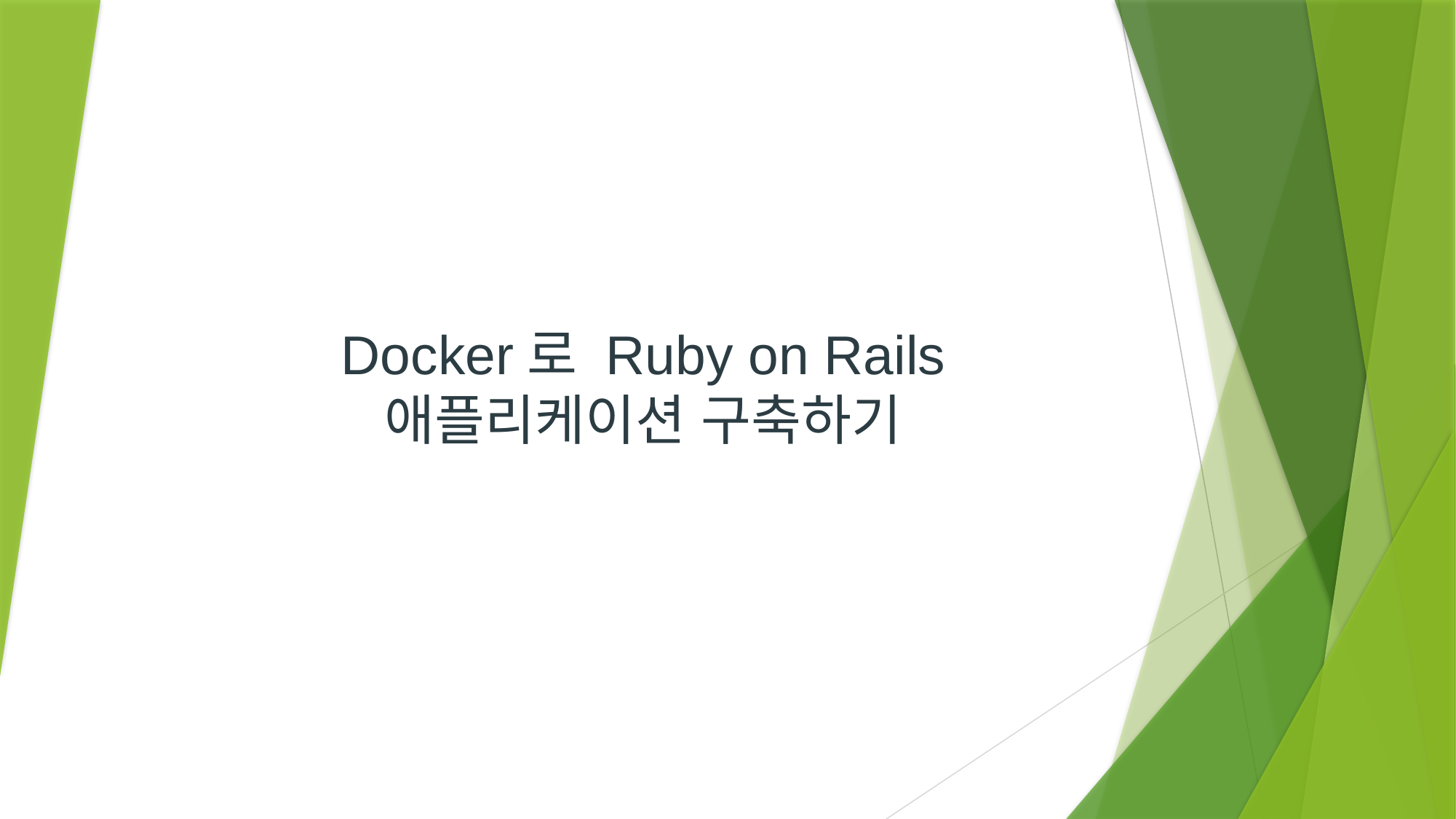

# Docker로 Ruby on Rails 애플리케이션 구축하기